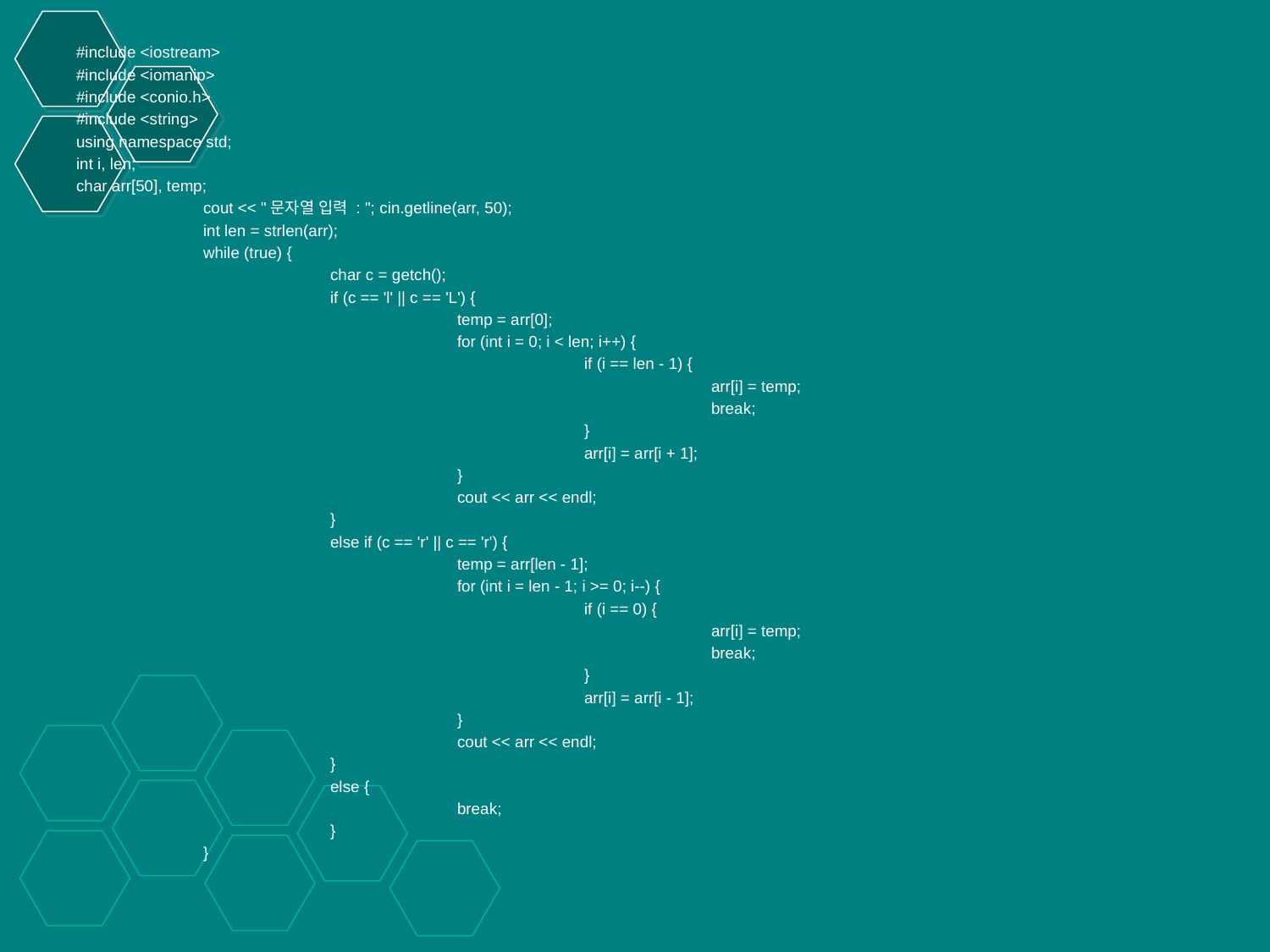

#include <iostream>
#include <iomanip>
#include <conio.h>
#include <string>
using namespace std;
int i, len;
char arr[50], temp;
	cout << "문자열 입력 : "; cin.getline(arr, 50);
	int len = strlen(arr);
	while (true) {
		char c = getch();
		if (c == 'l' || c == 'L') {
			temp = arr[0];
			for (int i = 0; i < len; i++) {
				if (i == len - 1) {
					arr[i] = temp;
					break;
				}
				arr[i] = arr[i + 1];
			}
			cout << arr << endl;
		}
		else if (c == 'r' || c == 'r') {
			temp = arr[len - 1];
			for (int i = len - 1; i >= 0; i--) {
				if (i == 0) {
					arr[i] = temp;
					break;
				}
				arr[i] = arr[i - 1];
			}
			cout << arr << endl;
		}
		else {
			break;
		}
	}